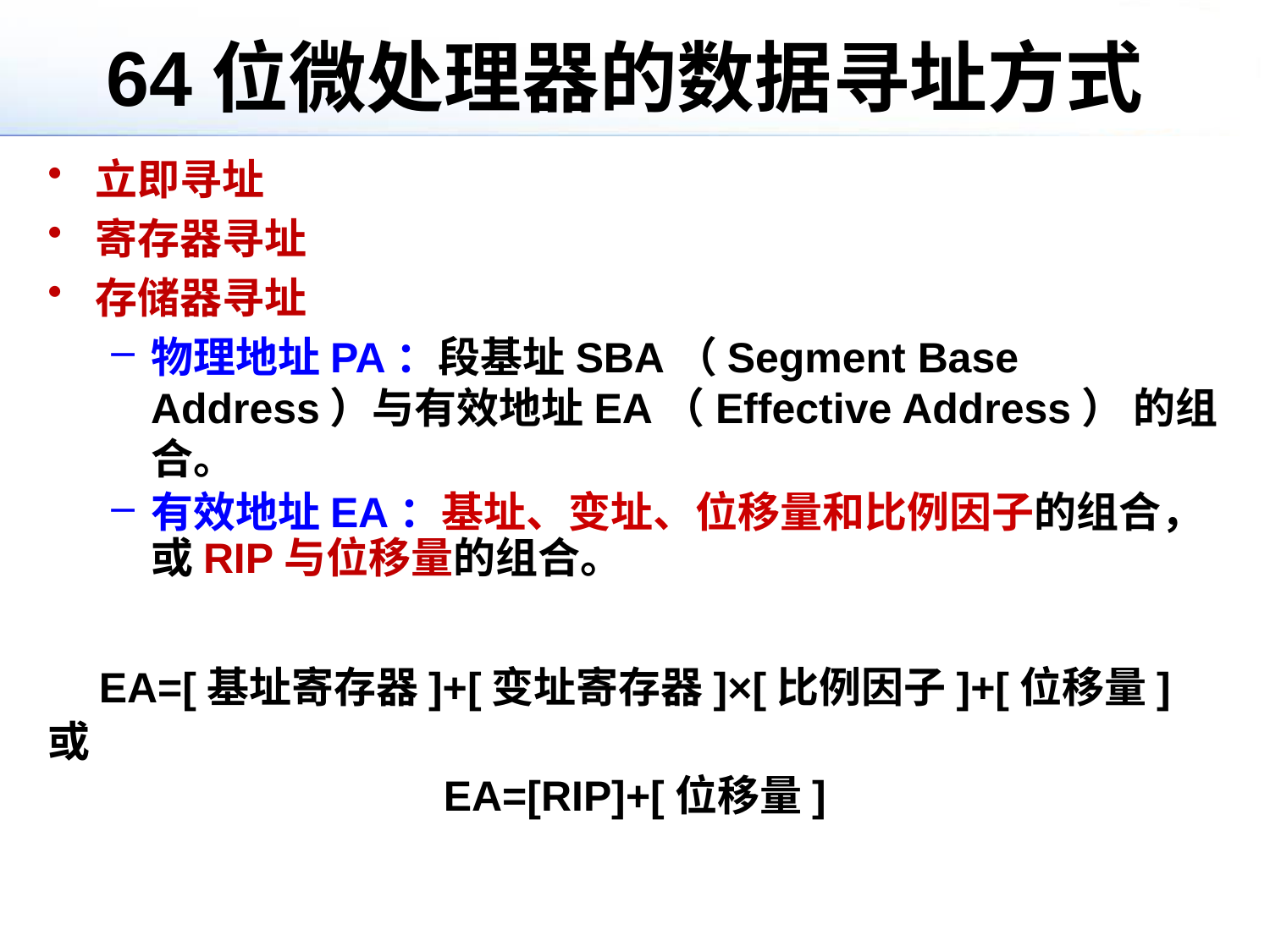

# 64位微处理器的数据寻址方式
立即寻址
寄存器寻址
存储器寻址
物理地址PA：段基址SBA（Segment Base Address）与有效地址EA（Effective Address） 的组合。
有效地址EA：基址、变址、位移量和比例因子的组合，或RIP与位移量的组合。

EA=[基址寄存器]+[变址寄存器]×[比例因子]+[位移量]
或
EA=[RIP]+[位移量]